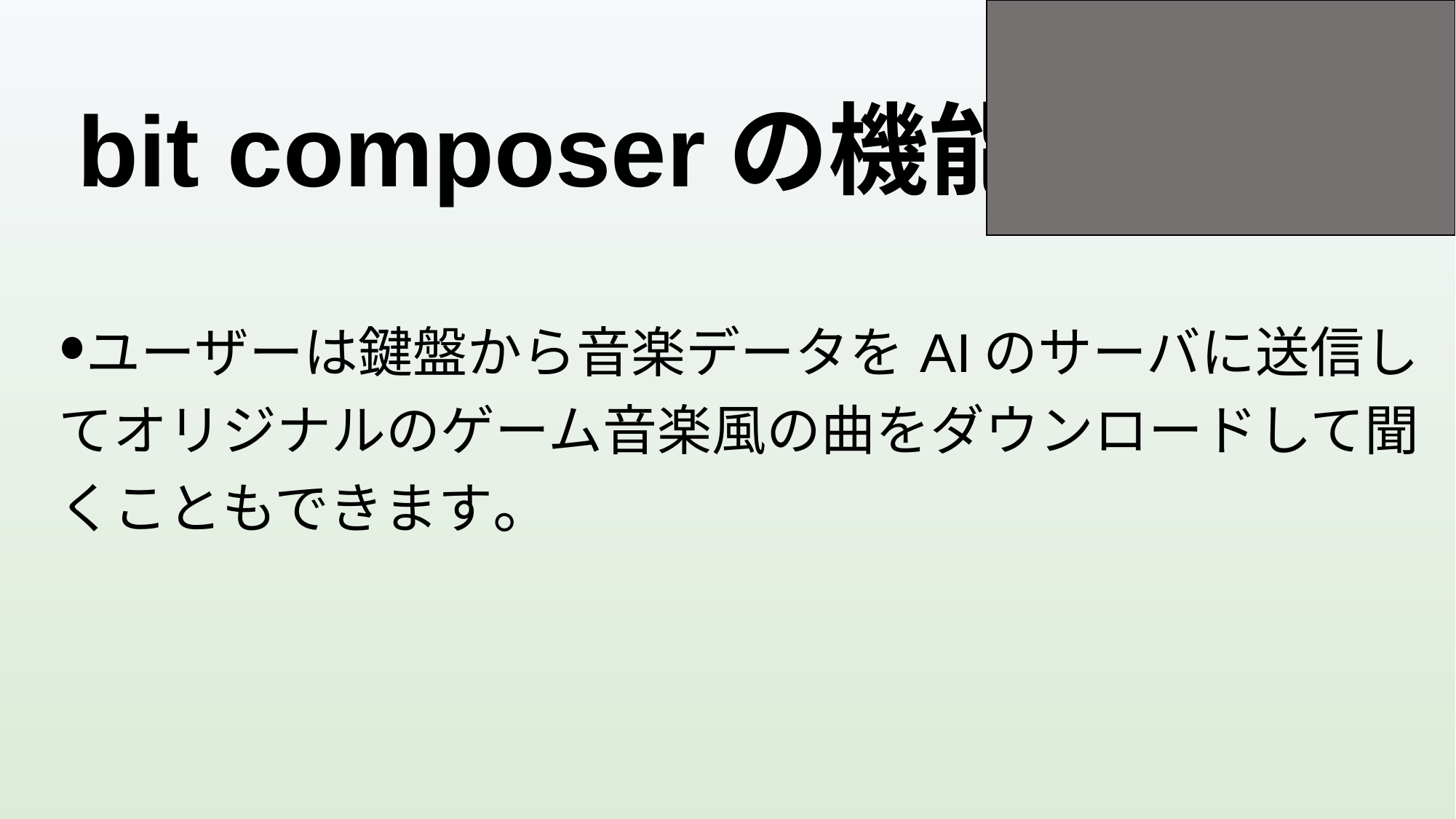

# bit composerの機能
・ユーザーは鍵盤から音楽データをAIのサーバに送信してオリジナルのゲーム音楽風の曲をダウンロードして聞くこともできます。